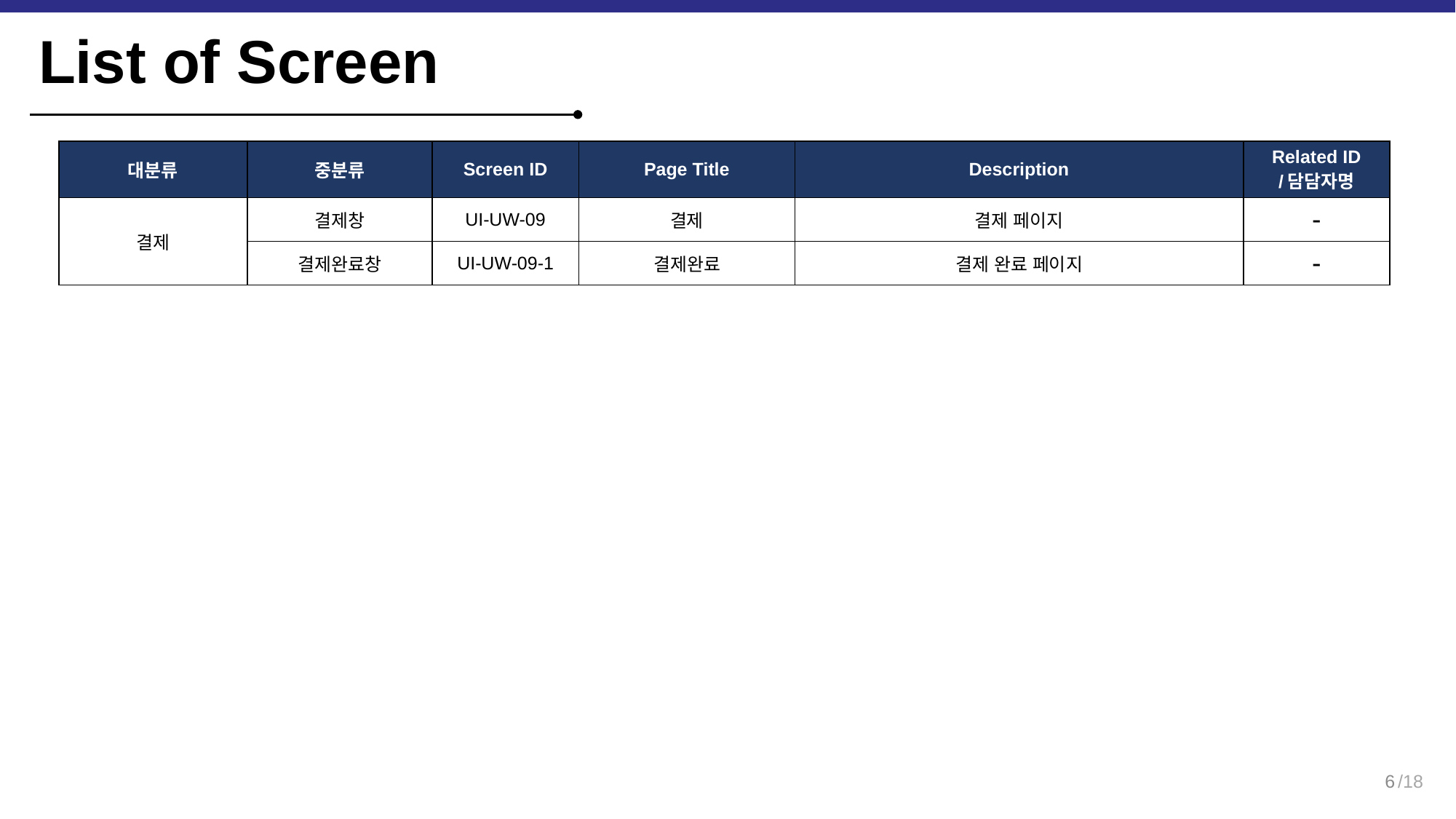

List of Screen
| 대분류 | 중분류 | Screen ID | Page Title | Description | Related ID /담담자명 |
| --- | --- | --- | --- | --- | --- |
| 결제 | 결제창 | UI-UW-09 | 결제 | 결제 페이지 | - |
|  | 결제완료창 | UI-UW-09-1 | 결제완료 | 결제 완료 페이지 | - |
6